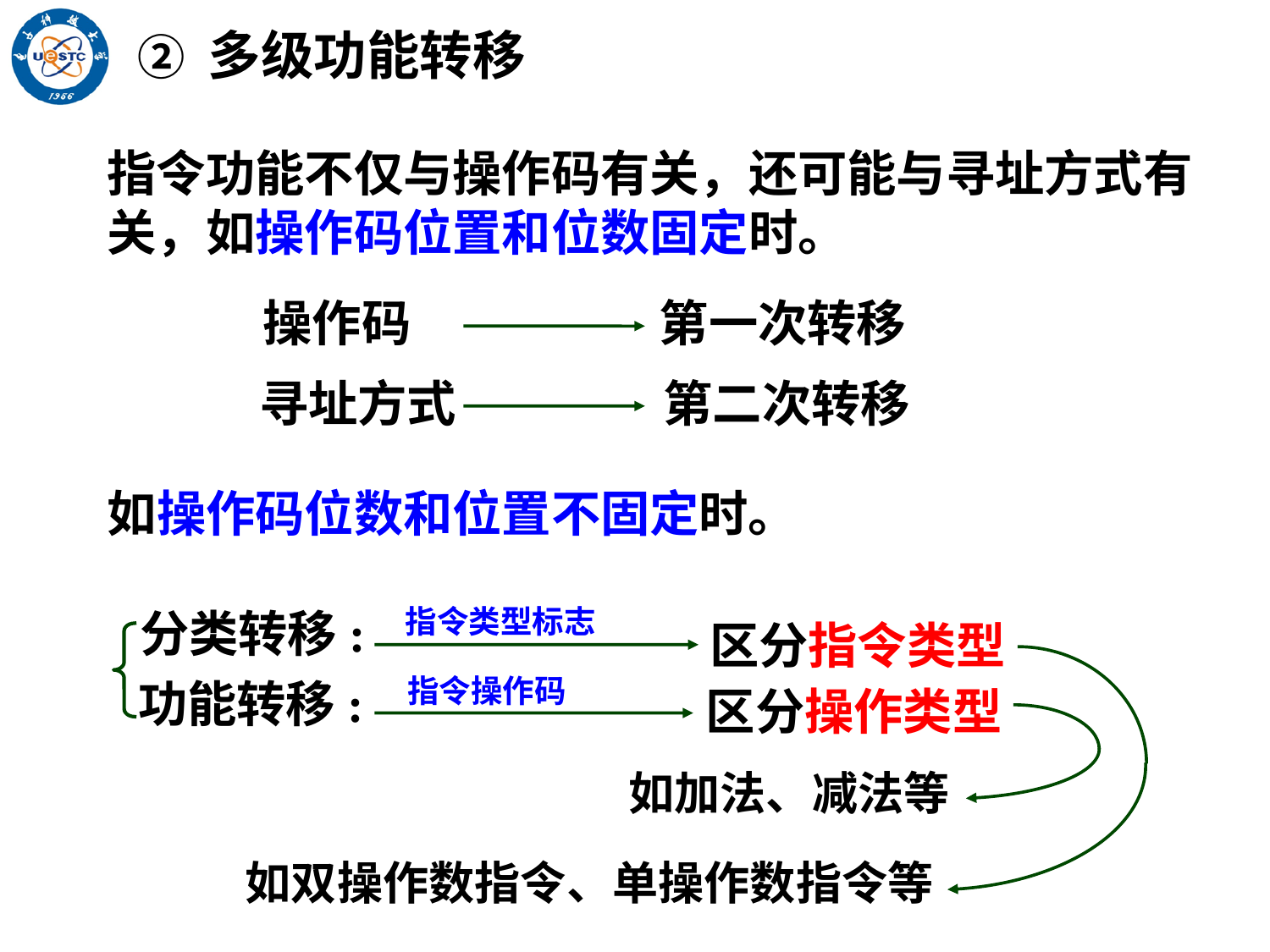

② 多级功能转移
指令功能不仅与操作码有关，还可能与寻址方式有关，如操作码位置和位数固定时。
操作码
第一次转移

寻址方式
第二次转移

如操作码位数和位置不固定时。
分类转移:
指令类型标志
区分指令类型

指令操作码
功能转移:
区分操作类型

如加法、减法等
如双操作数指令、单操作数指令等